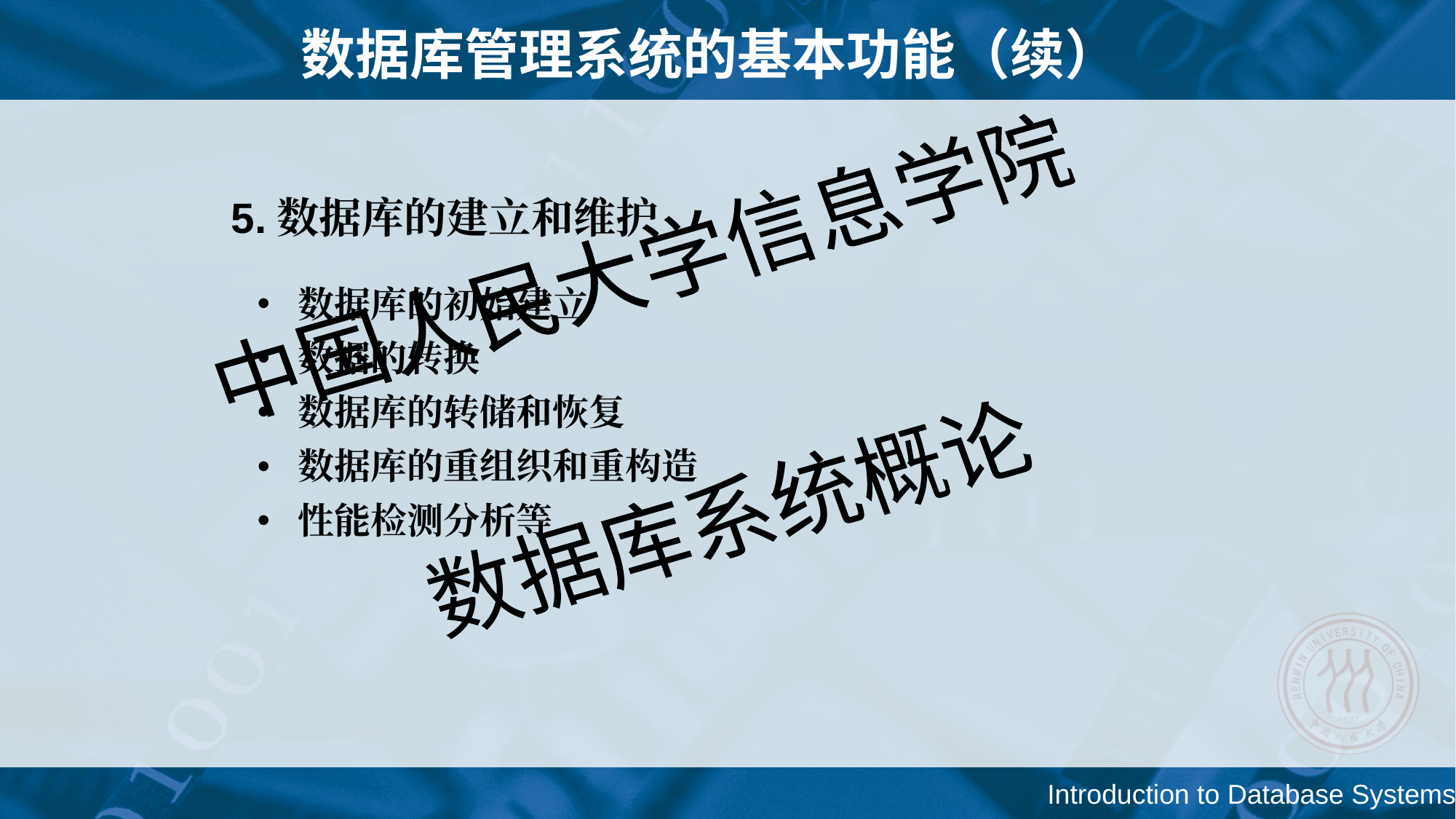

数据库管理系统的基本功能（续）
# 5.数据库的建立和维护
数据库的初始建立
数据的转换
数据库的转储和恢复
数据库的重组织和重构造
性能检测分析等